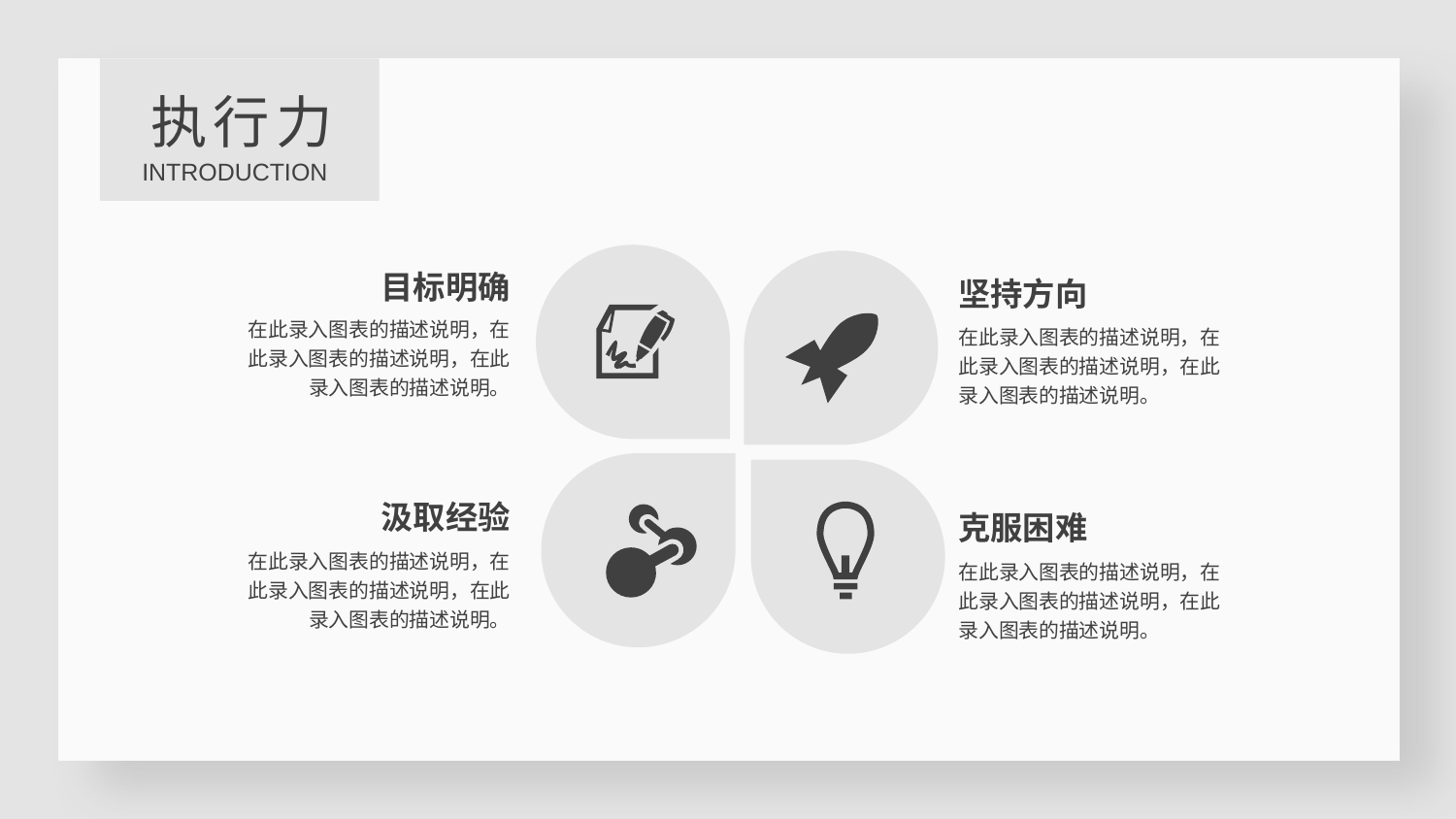

执行力
INTRODUCTION

目标明确
坚持方向

在此录入图表的描述说明，在此录入图表的描述说明，在此录入图表的描述说明。
在此录入图表的描述说明，在此录入图表的描述说明，在此录入图表的描述说明。

汲取经验

克服困难

在此录入图表的描述说明，在此录入图表的描述说明，在此录入图表的描述说明。
在此录入图表的描述说明，在此录入图表的描述说明，在此录入图表的描述说明。